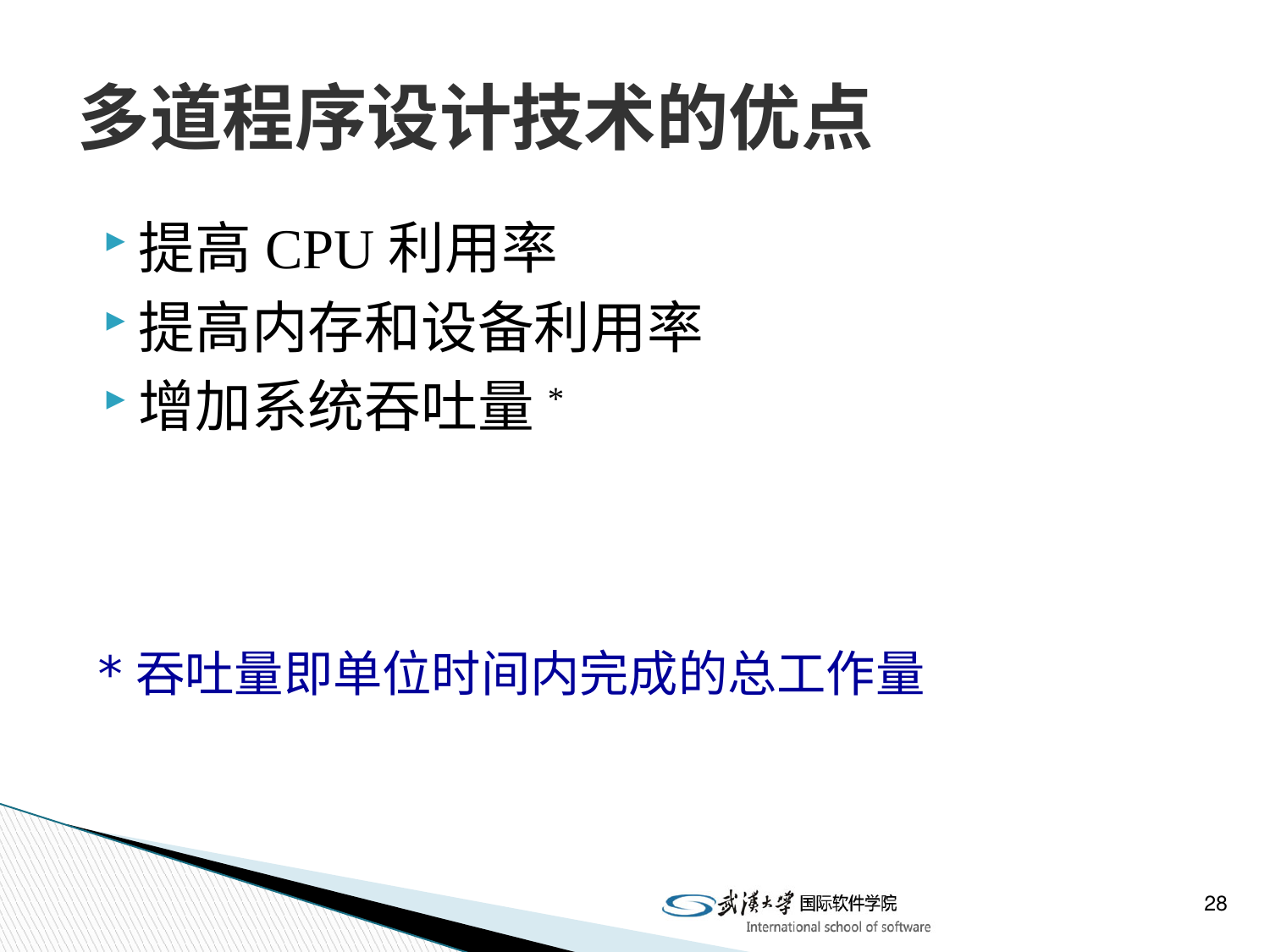

# 多道程序设计技术的优点
提高CPU利用率
提高内存和设备利用率
增加系统吞吐量*
*吞吐量即单位时间内完成的总工作量